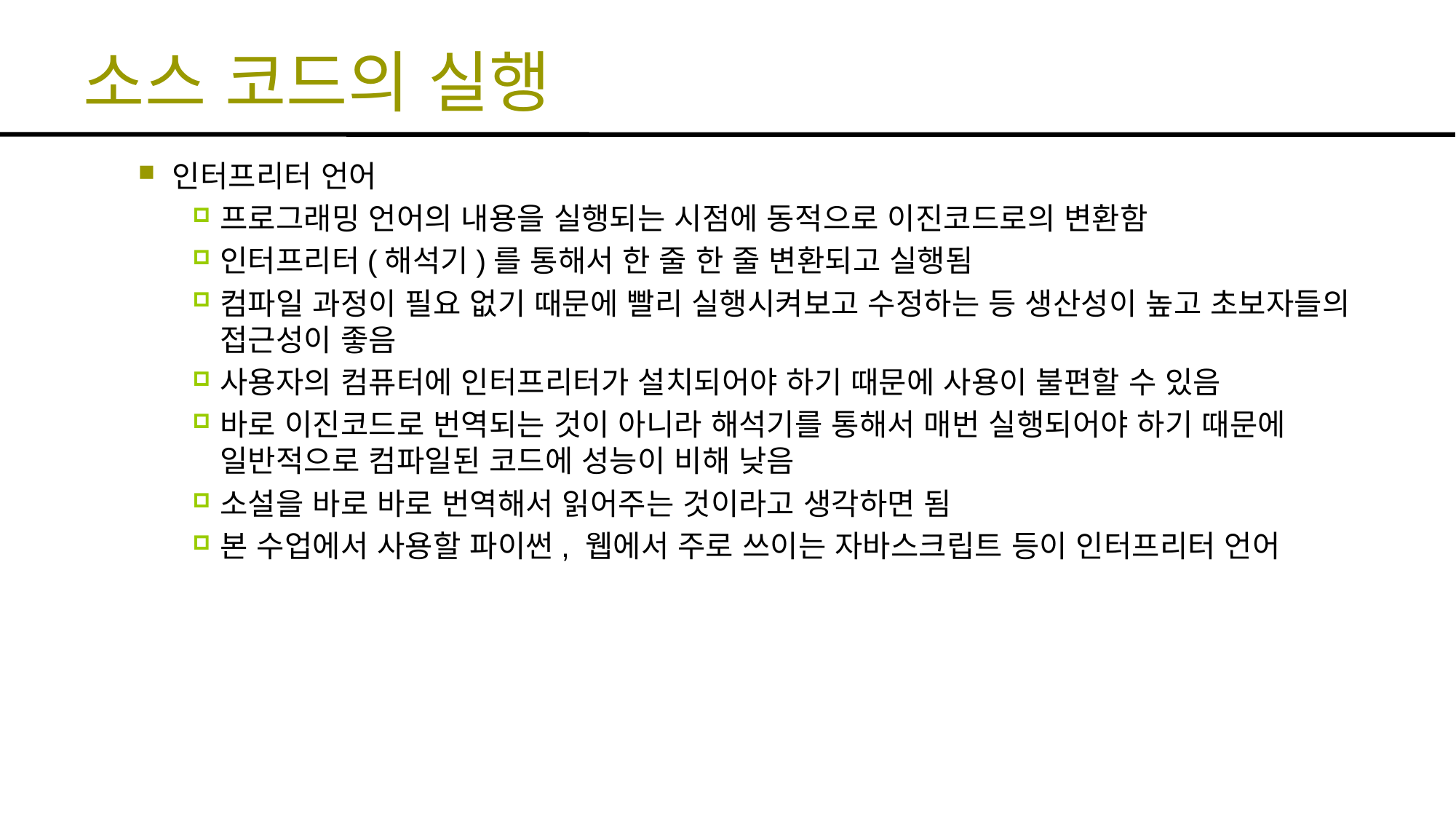

# 소스 코드의 실행
인터프리터 언어
프로그래밍 언어의 내용을 실행되는 시점에 동적으로 이진코드로의 변환함
인터프리터(해석기)를 통해서 한 줄 한 줄 변환되고 실행됨
컴파일 과정이 필요 없기 때문에 빨리 실행시켜보고 수정하는 등 생산성이 높고 초보자들의 접근성이 좋음
사용자의 컴퓨터에 인터프리터가 설치되어야 하기 때문에 사용이 불편할 수 있음
바로 이진코드로 번역되는 것이 아니라 해석기를 통해서 매번 실행되어야 하기 때문에 일반적으로 컴파일된 코드에 성능이 비해 낮음
소설을 바로 바로 번역해서 읽어주는 것이라고 생각하면 됨
본 수업에서 사용할 파이썬, 웹에서 주로 쓰이는 자바스크립트 등이 인터프리터 언어